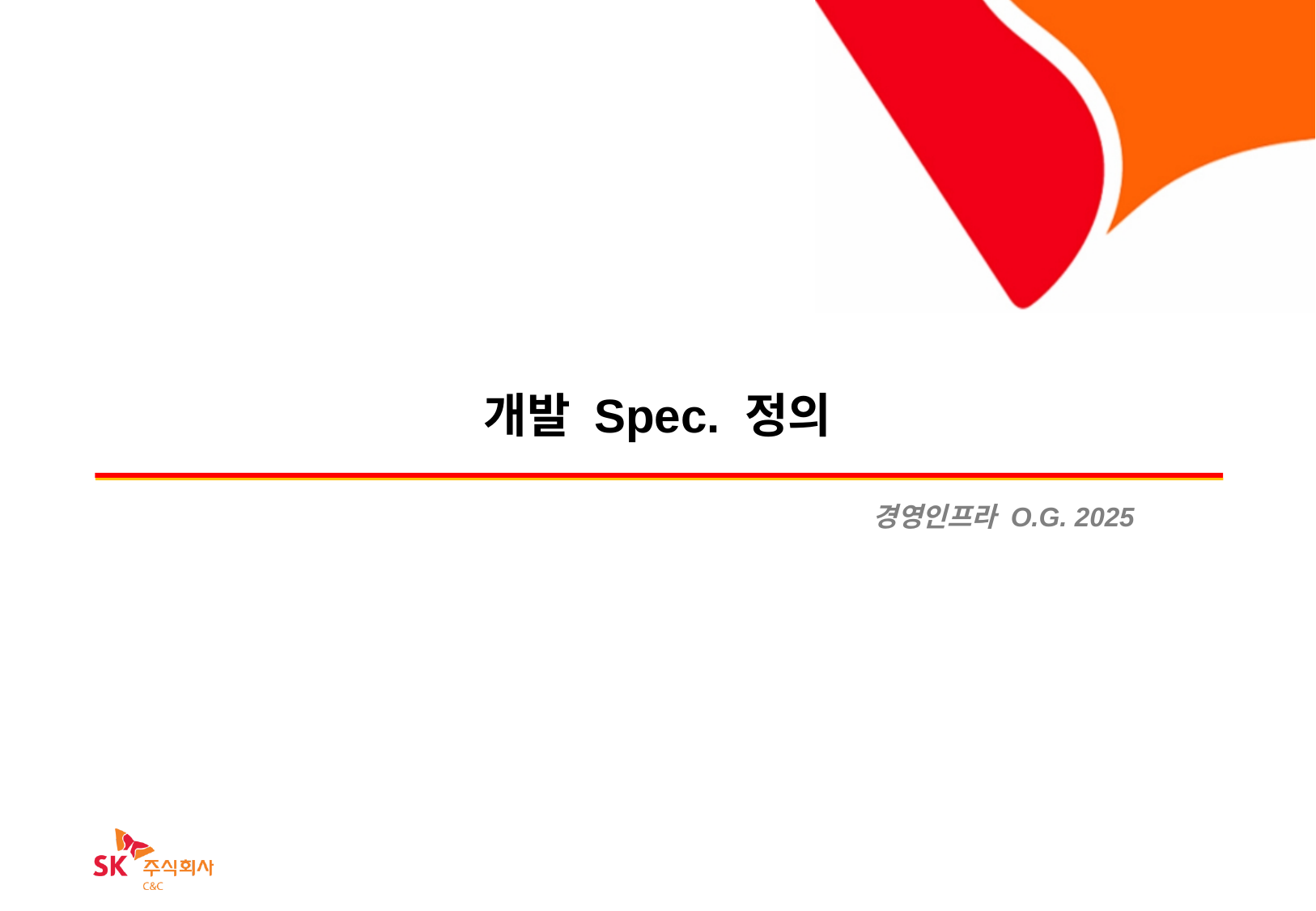

# 개발 Spec. 정의
경영인프라 O.G. 2025